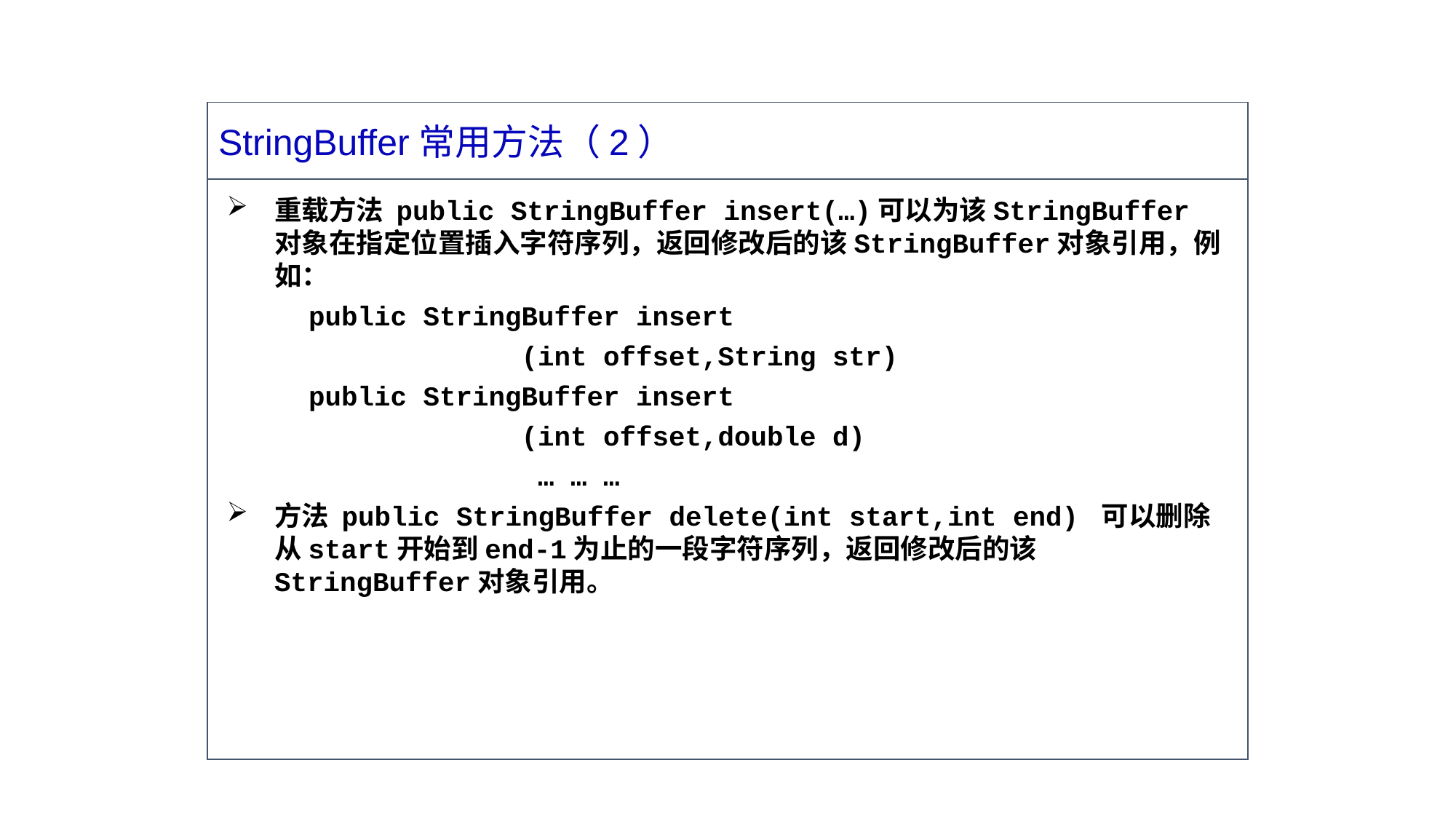

StringBuffer常用方法（2）

重载方法 public StringBuffer insert(…)可以为该StringBuffer 对象在指定位置插入字符序列，返回修改后的该StringBuffer对象引用，例如：
     public StringBuffer insert
                  (int offset,String str)
     public StringBuffer insert
                  (int offset,double d)
                   … … …
方法 public StringBuffer delete(int start,int end) 可以删除从start开始到end-1为止的一段字符序列，返回修改后的该StringBuffer对象引用。